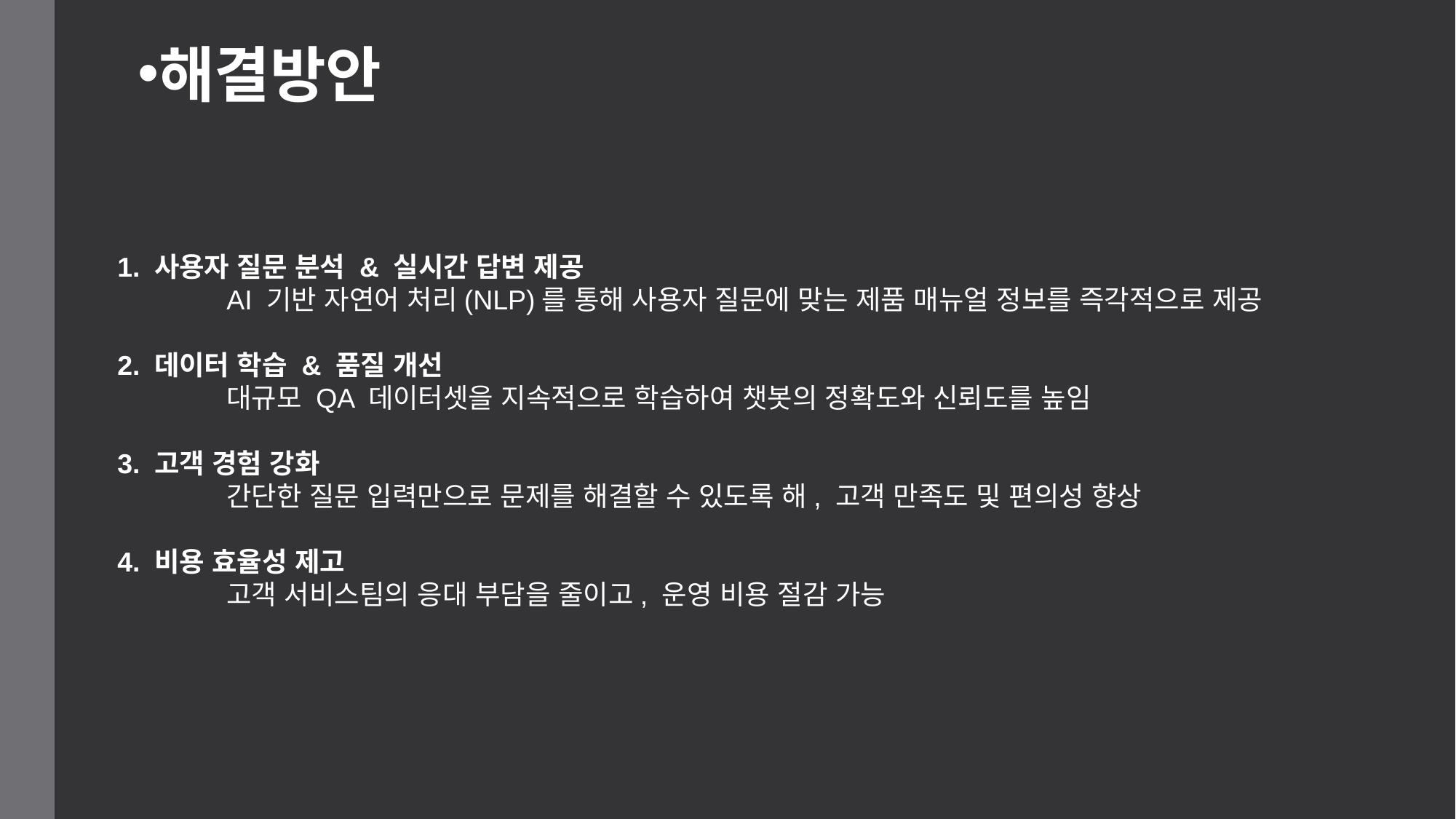

해결방안
1. 사용자 질문 분석 & 실시간 답변 제공
	AI 기반 자연어 처리(NLP)를 통해 사용자 질문에 맞는 제품 매뉴얼 정보를 즉각적으로 제공

2. 데이터 학습 & 품질 개선
	대규모 QA 데이터셋을 지속적으로 학습하여 챗봇의 정확도와 신뢰도를 높임

3. 고객 경험 강화
	간단한 질문 입력만으로 문제를 해결할 수 있도록 해, 고객 만족도 및 편의성 향상

4. 비용 효율성 제고
	고객 서비스팀의 응대 부담을 줄이고, 운영 비용 절감 가능